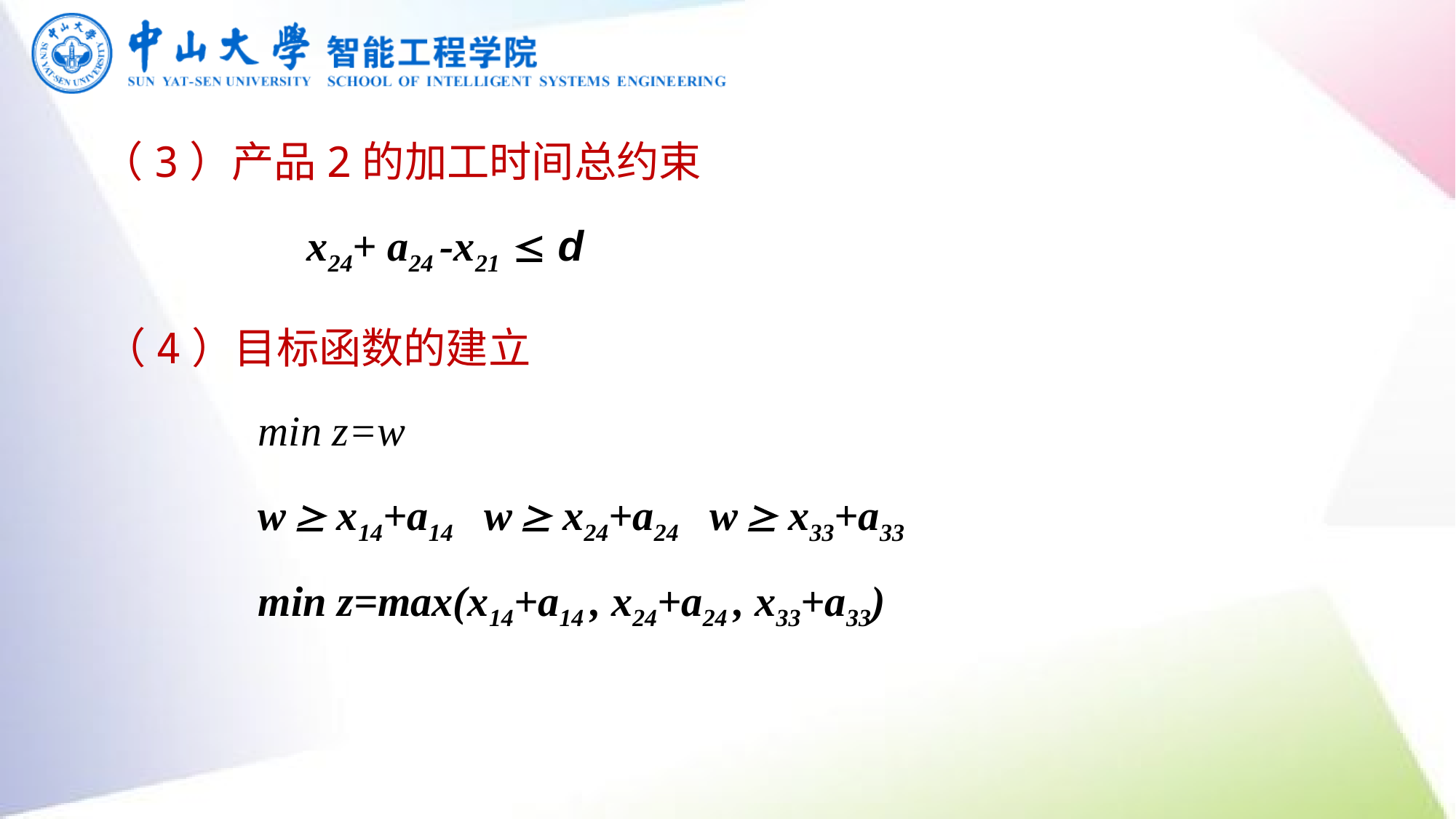

（3）产品2的加工时间总约束
x24+ a24 -x21  ≤ d
（4）目标函数的建立
min z=w
w ≥ x14+a14     w ≥ x24+a24     w ≥ x33+a33
min z=max(x14+a14 , x24+a24 , x33+a33)